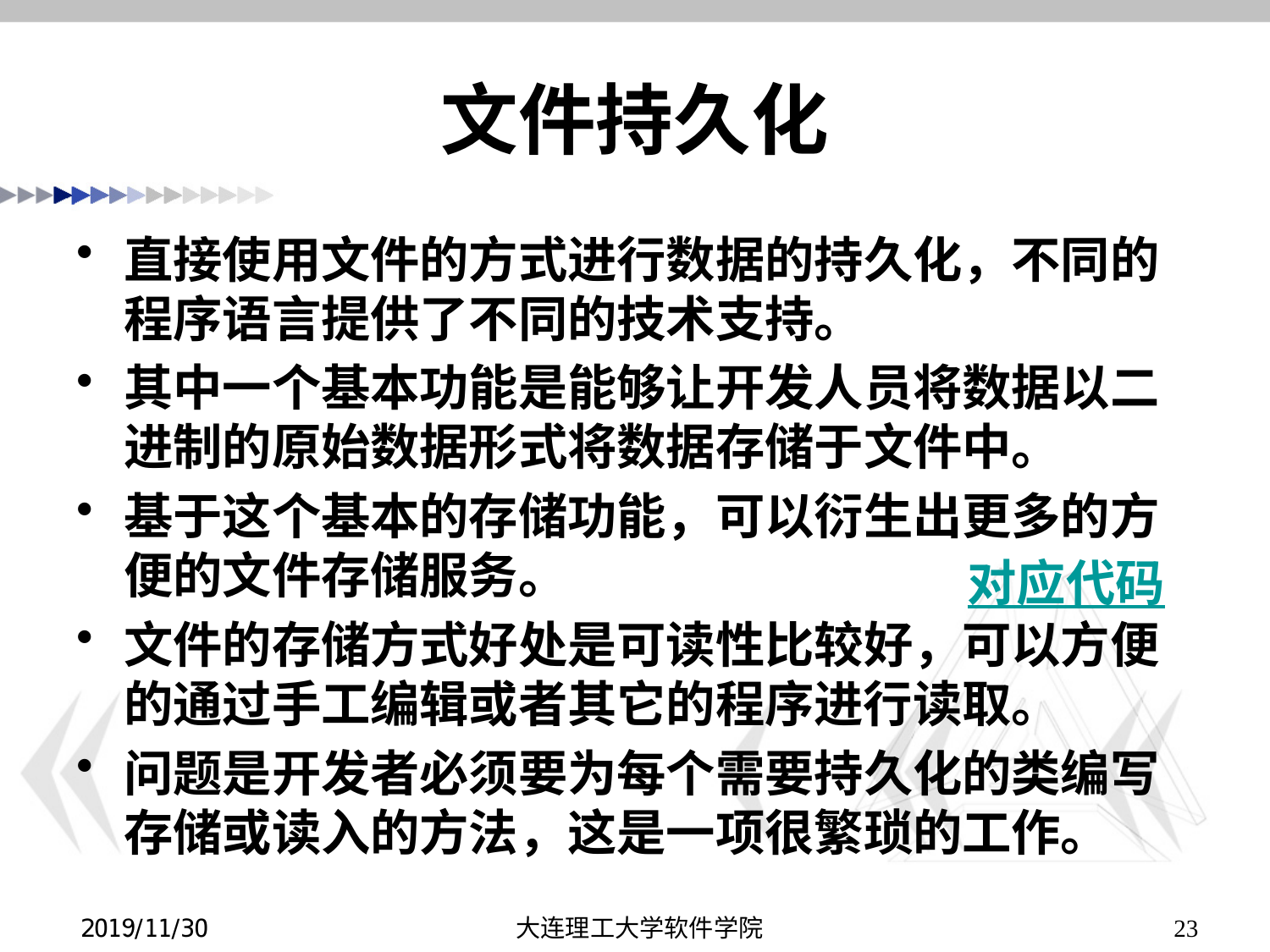

# 文件持久化
直接使用文件的方式进行数据的持久化，不同的程序语言提供了不同的技术支持。
其中一个基本功能是能够让开发人员将数据以二进制的原始数据形式将数据存储于文件中。
基于这个基本的存储功能，可以衍生出更多的方便的文件存储服务。
文件的存储方式好处是可读性比较好，可以方便的通过手工编辑或者其它的程序进行读取。
问题是开发者必须要为每个需要持久化的类编写存储或读入的方法，这是一项很繁琐的工作。
对应代码
2019/11/30
大连理工大学软件学院
23